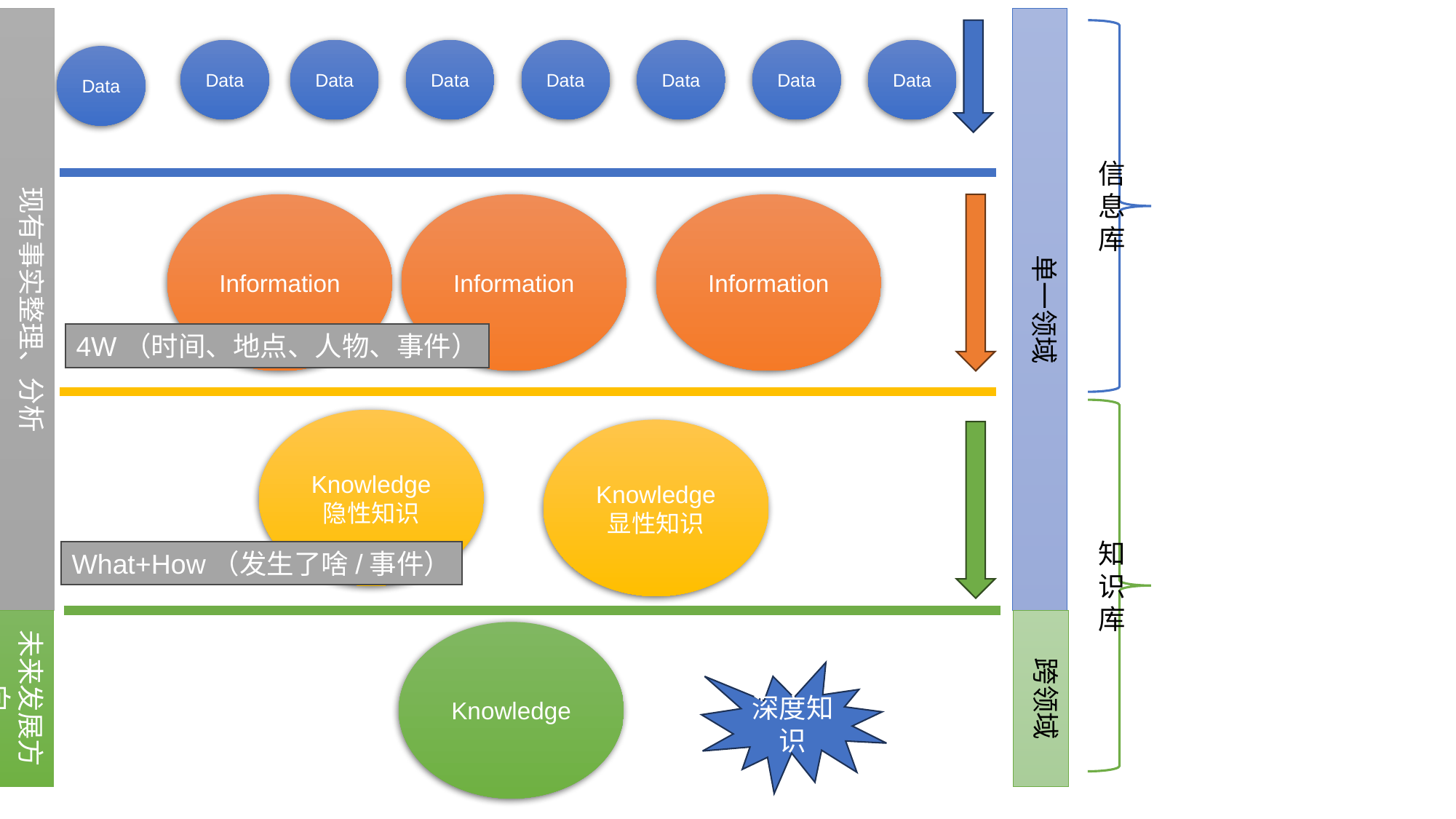

现有事实整理、分析
单一领域

信息库
Data
Data
Data
Data
Data
Data
Data
Data
Information
Information

Information
4W（时间、地点、人物、事件）
知识库
Knowledge
隐性知识
Knowledge
显性知识

What+How（发生了啥/事件）
未来发展方向
跨领域
Knowledge
深度知识